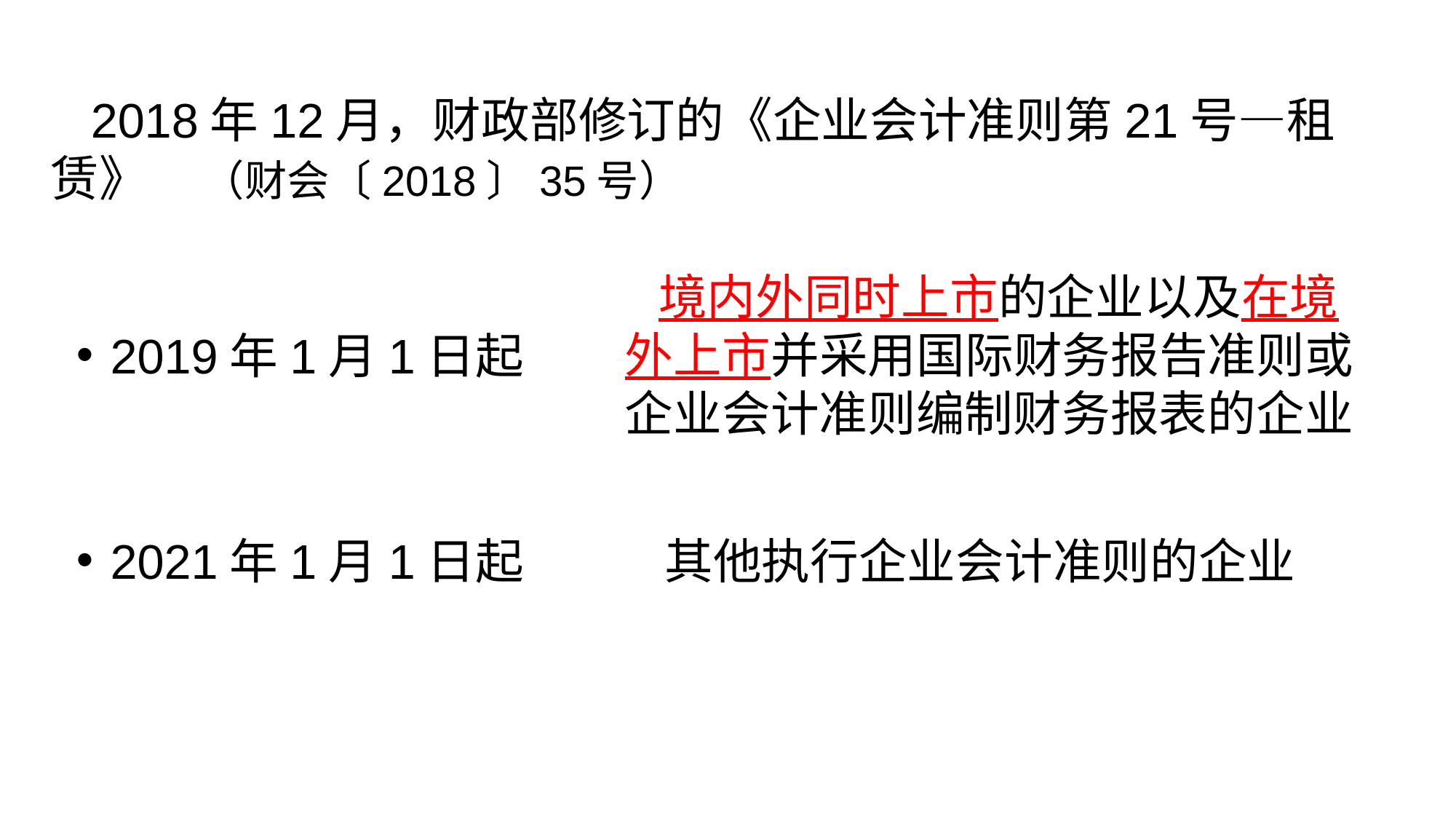

2018年12月，财政部修订的《企业会计准则第21号—租赁》     （财会〔2018〕35号）
  境内外同时上市的企业以及在境外上市并采用国际财务报告准则或企业会计准则编制财务报表的企业
2019年1月1日起
2021年1月1日起
其他执行企业会计准则的企业